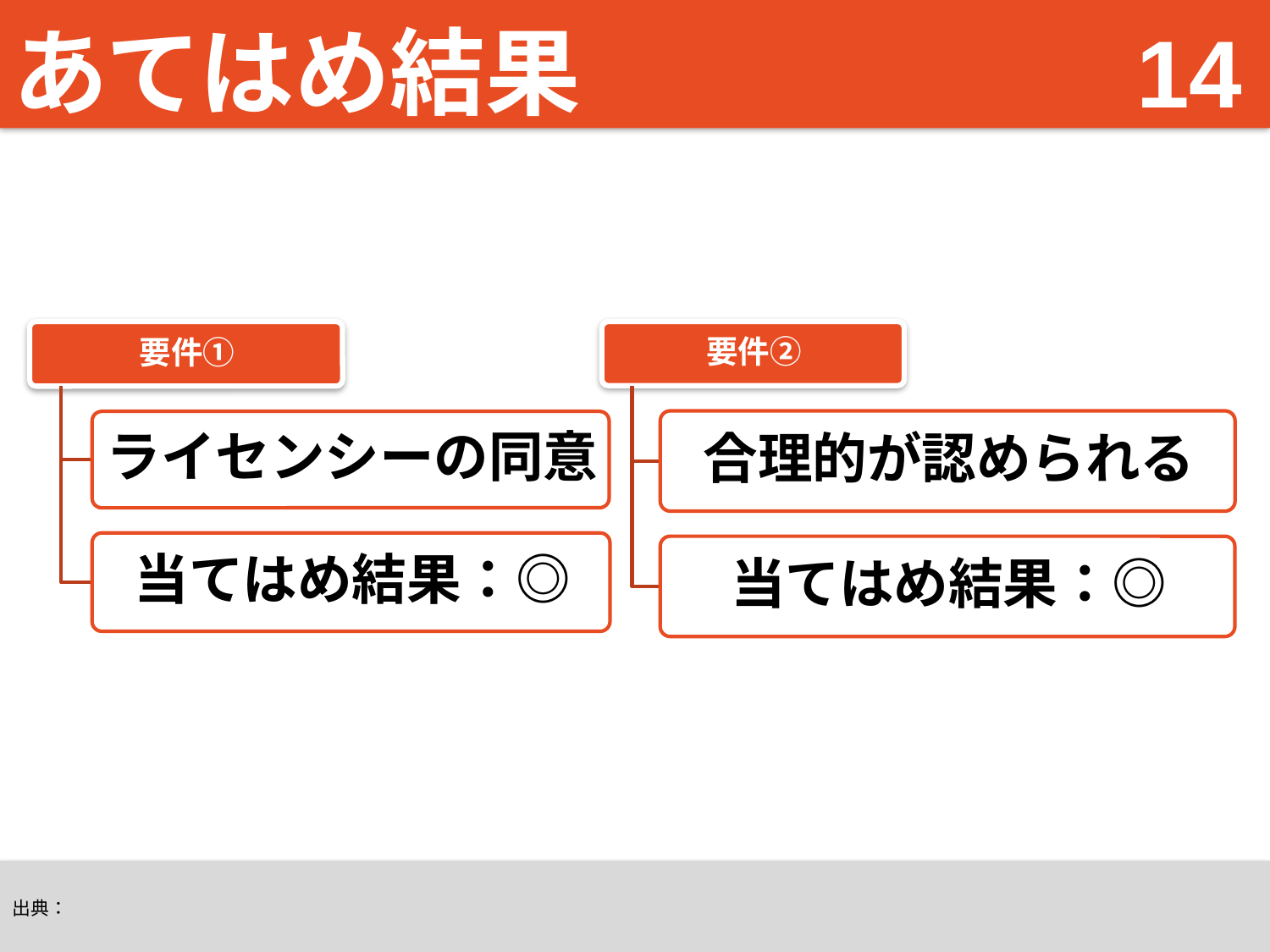

# あてはめ結果
14
要件①
ライセンシーの同意
当てはめ結果：◎
要件②
合理的が認められる
当てはめ結果：◎
出典：